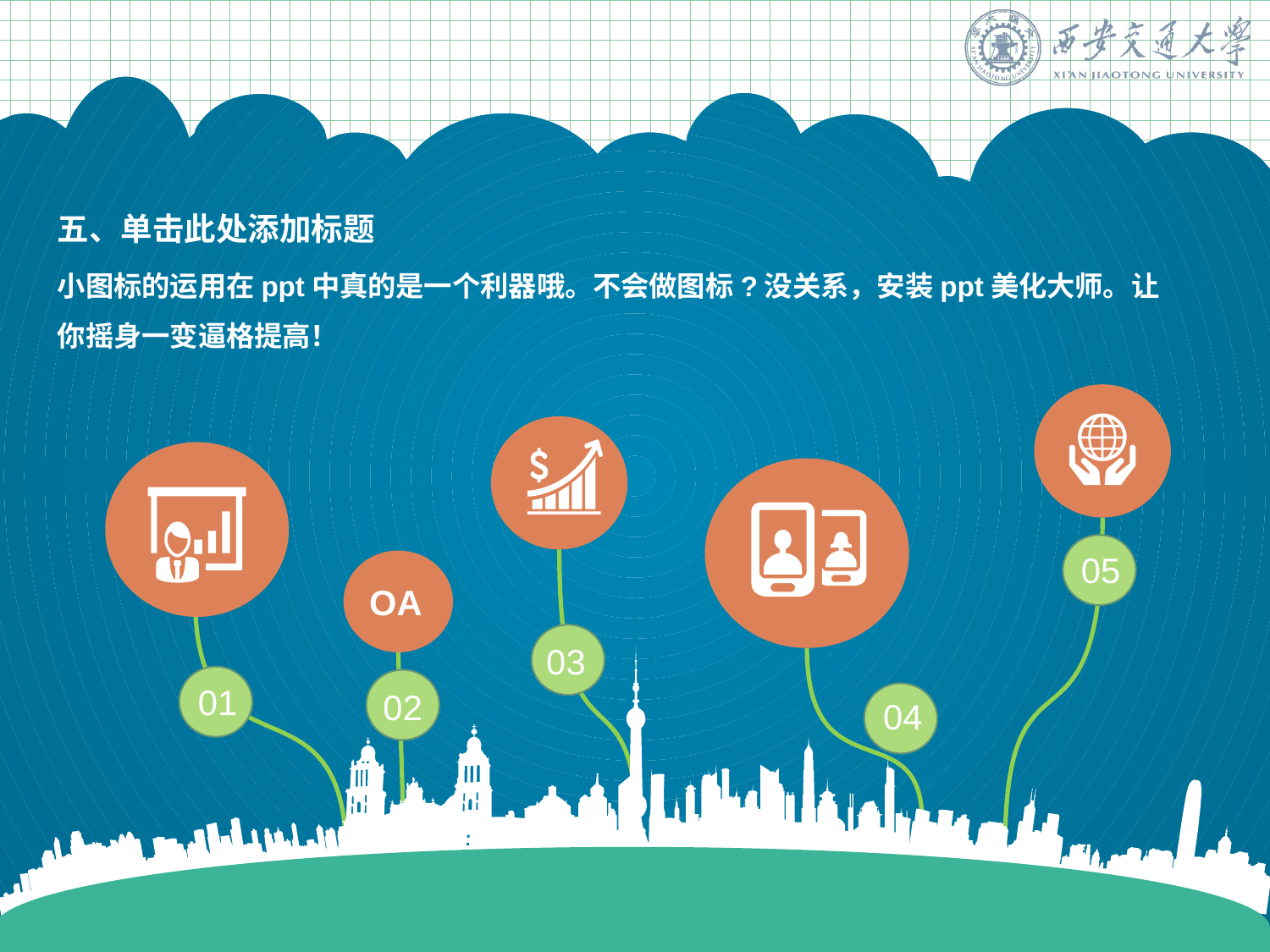

五、单击此处添加标题
小图标的运用在ppt中真的是一个利器哦。不会做图标?没关系，安装ppt美化大师。让
你摇身一变逼格提高！

05

OA

03

01
02

04